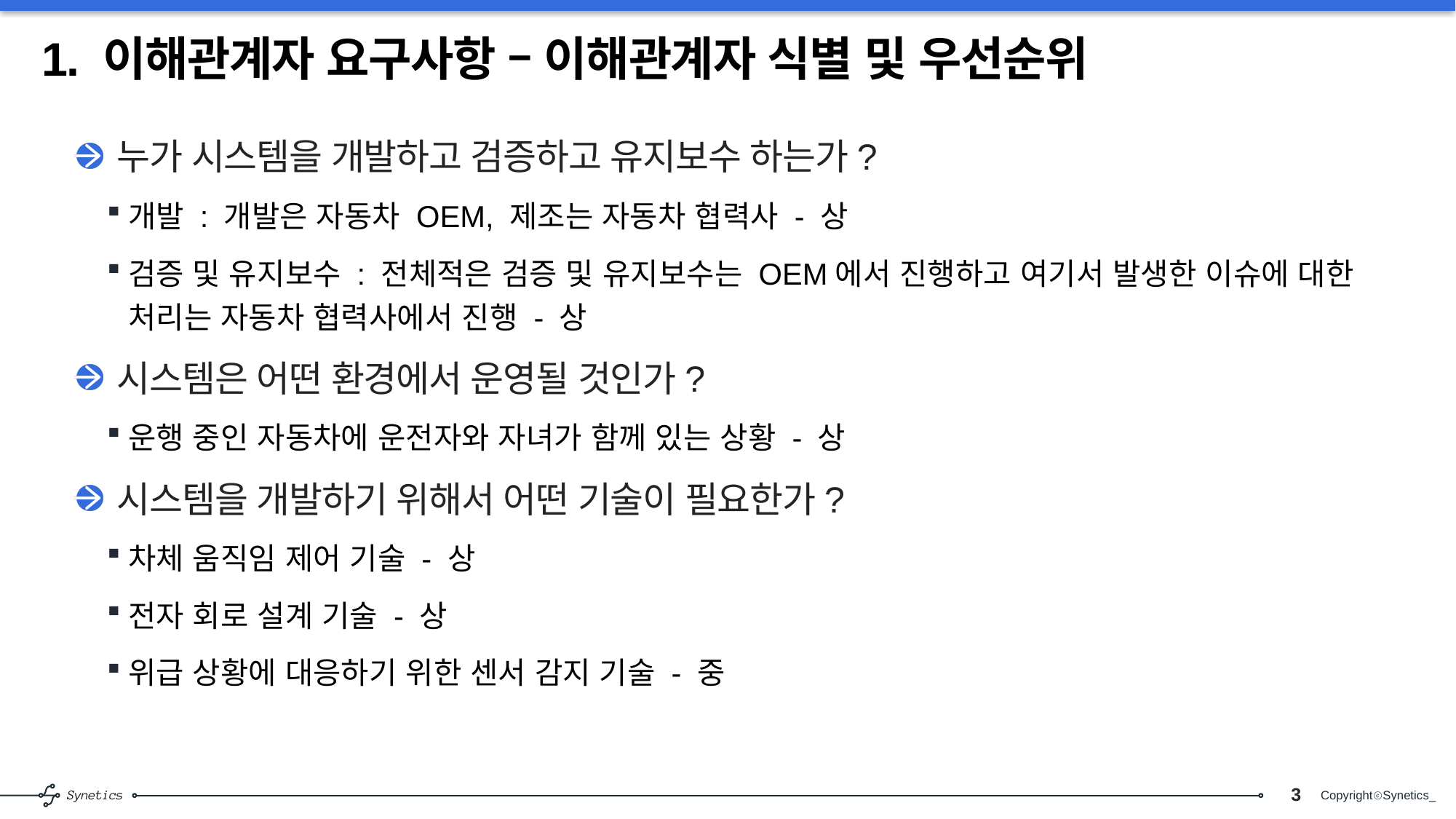

# 1. 이해관계자 요구사항 – 이해관계자 식별 및 우선순위
누가 시스템을 개발하고 검증하고 유지보수 하는가?
개발 : 개발은 자동차 OEM, 제조는 자동차 협력사 - 상
검증 및 유지보수 : 전체적은 검증 및 유지보수는 OEM에서 진행하고 여기서 발생한 이슈에 대한 처리는 자동차 협력사에서 진행 - 상
시스템은 어떤 환경에서 운영될 것인가?
운행 중인 자동차에 운전자와 자녀가 함께 있는 상황 - 상
시스템을 개발하기 위해서 어떤 기술이 필요한가?
차체 움직임 제어 기술 - 상
전자 회로 설계 기술 - 상
위급 상황에 대응하기 위한 센서 감지 기술 - 중